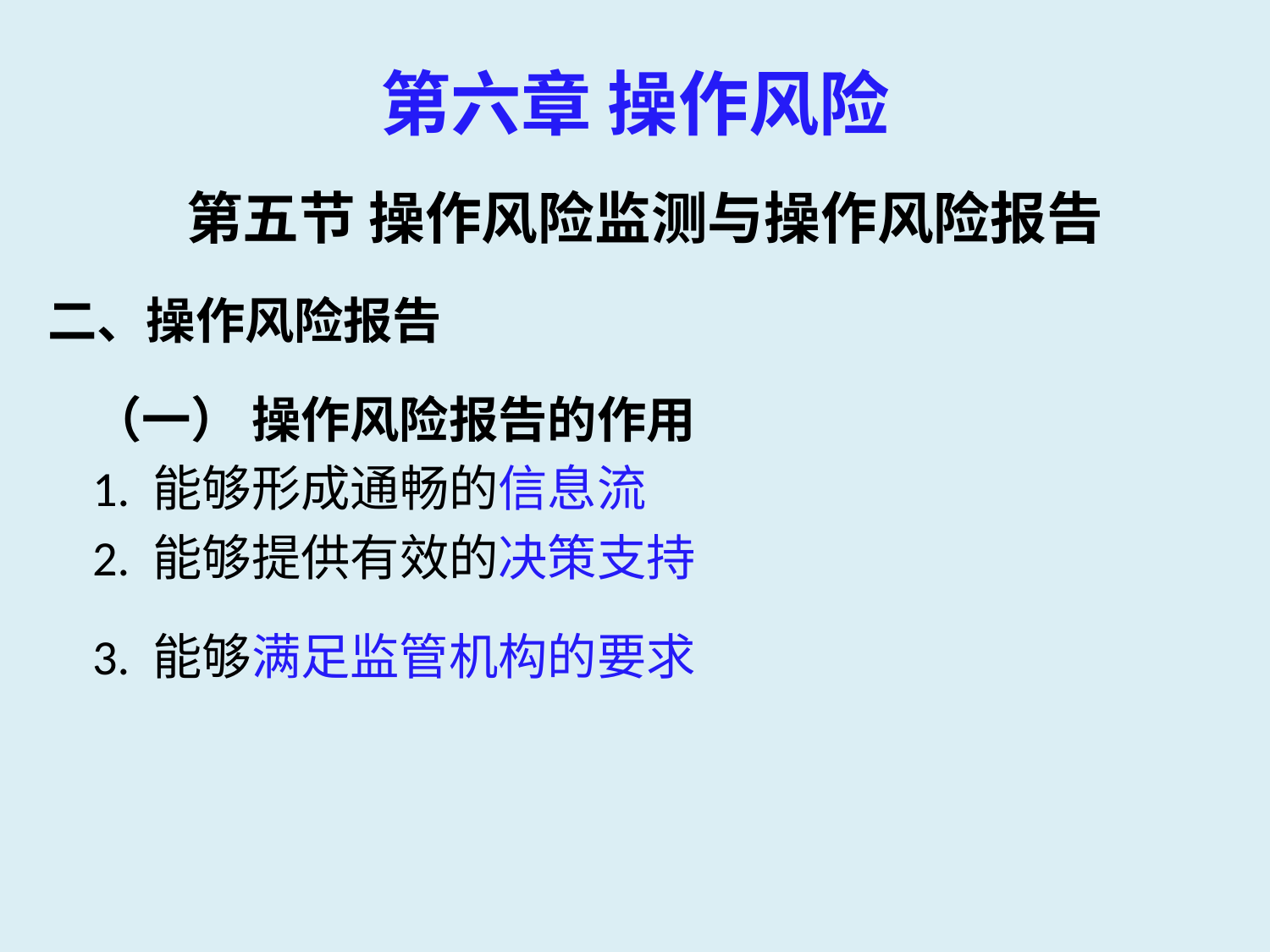

# 第六章 操作风险
第五节 操作风险监测与操作风险报告
二、操作风险报告
   （一） 操作风险报告的作用
    1. 能够形成通畅的信息流
    2. 能够提供有效的决策支持
    3. 能够满足监管机构的要求
26